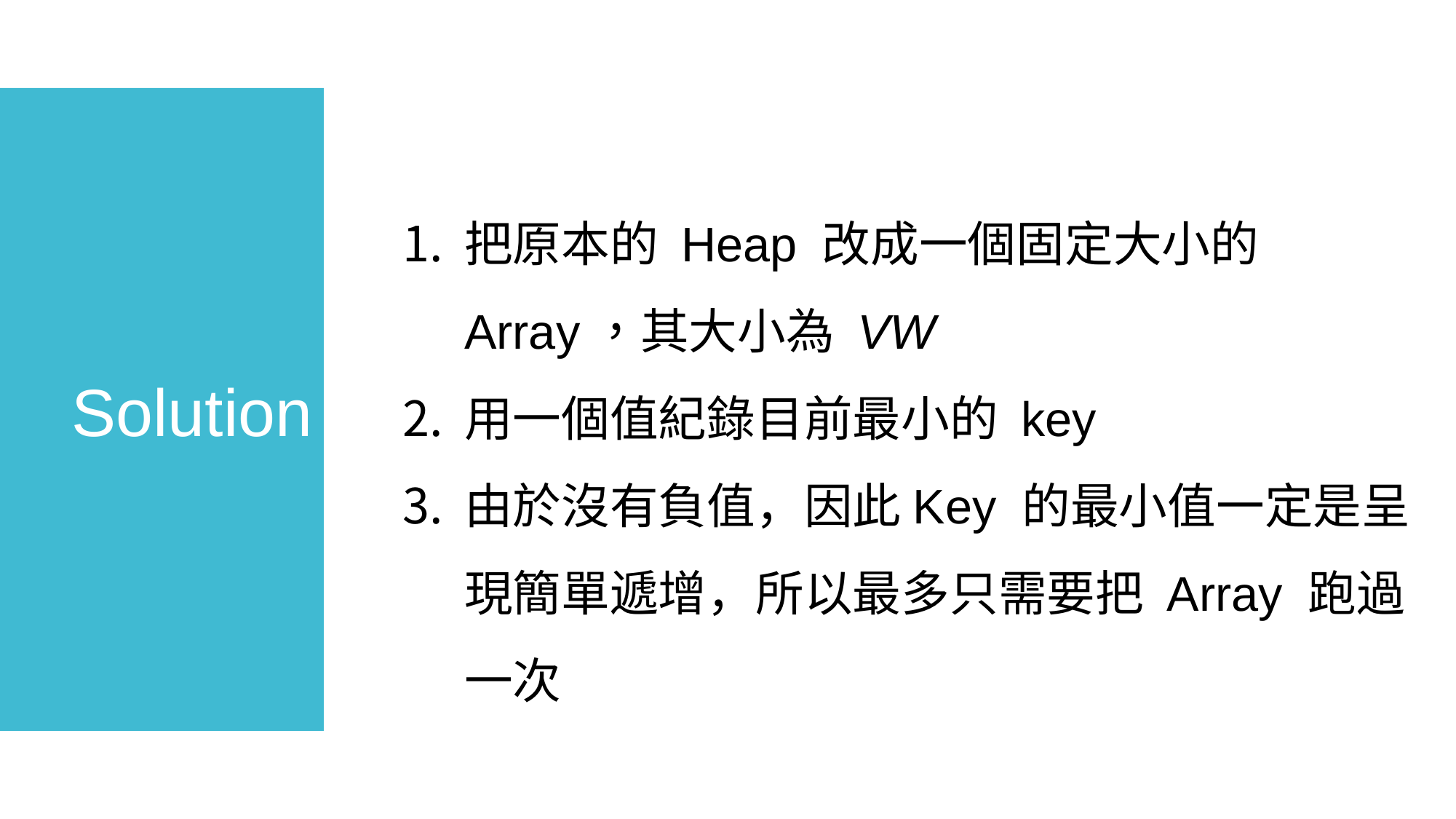

Solution
把原本的 Heap 改成一個固定大小的 Array，其大小為 VW
用一個值紀錄目前最小的 key
由於沒有負值，因此Key 的最小值一定是呈現簡單遞增，所以最多只需要把 Array 跑過一次